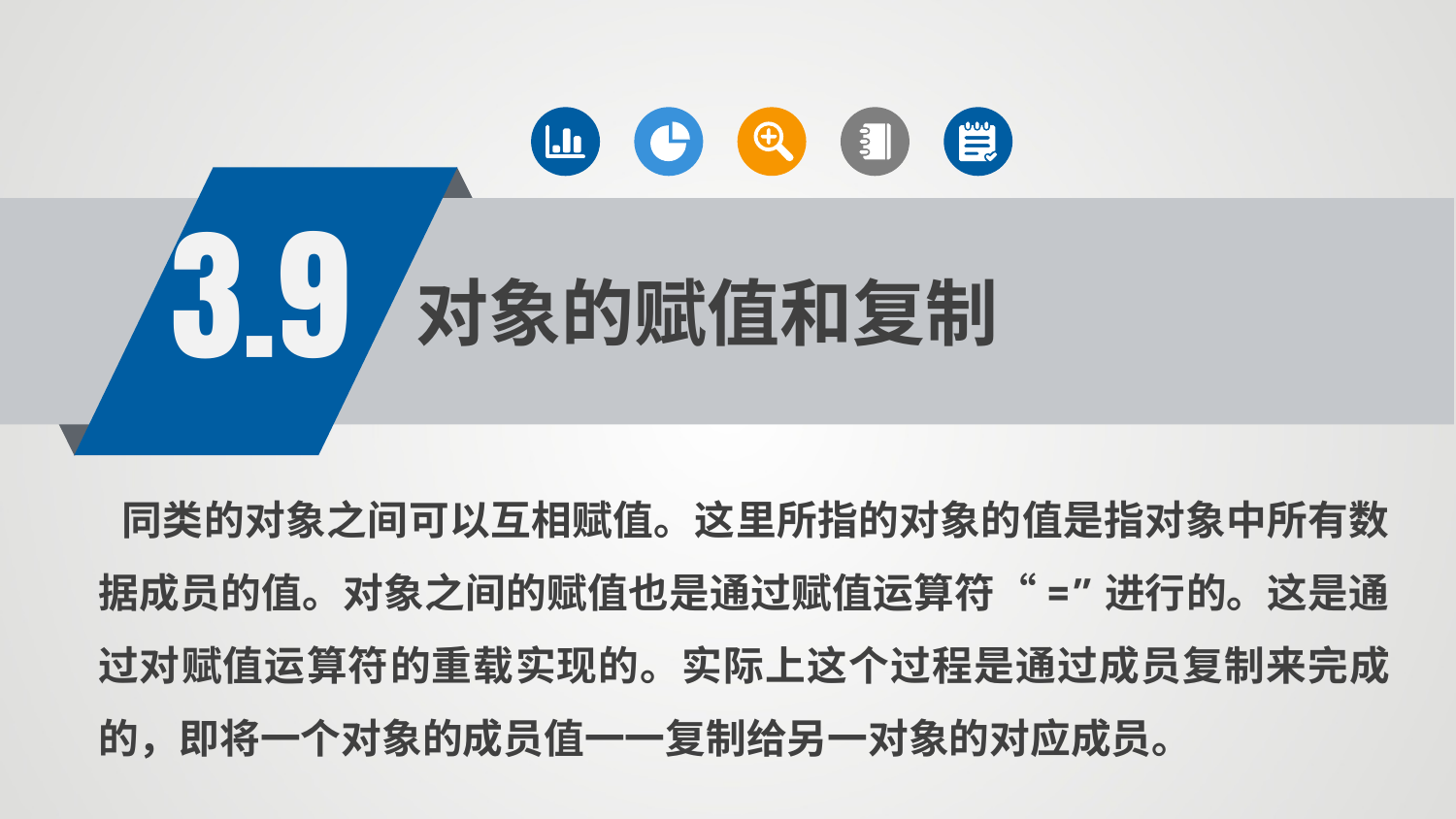

3.9

对象的赋值和复制
      同类的对象之间可以互相赋值。这里所指的对象的值是指对象中所有数据成员的值。对象之间的赋值也是通过赋值运算符“=”进行的。这是通过对赋值运算符的重载实现的。实际上这个过程是通过成员复制来完成的，即将一个对象的成员值一一复制给另一对象的对应成员。